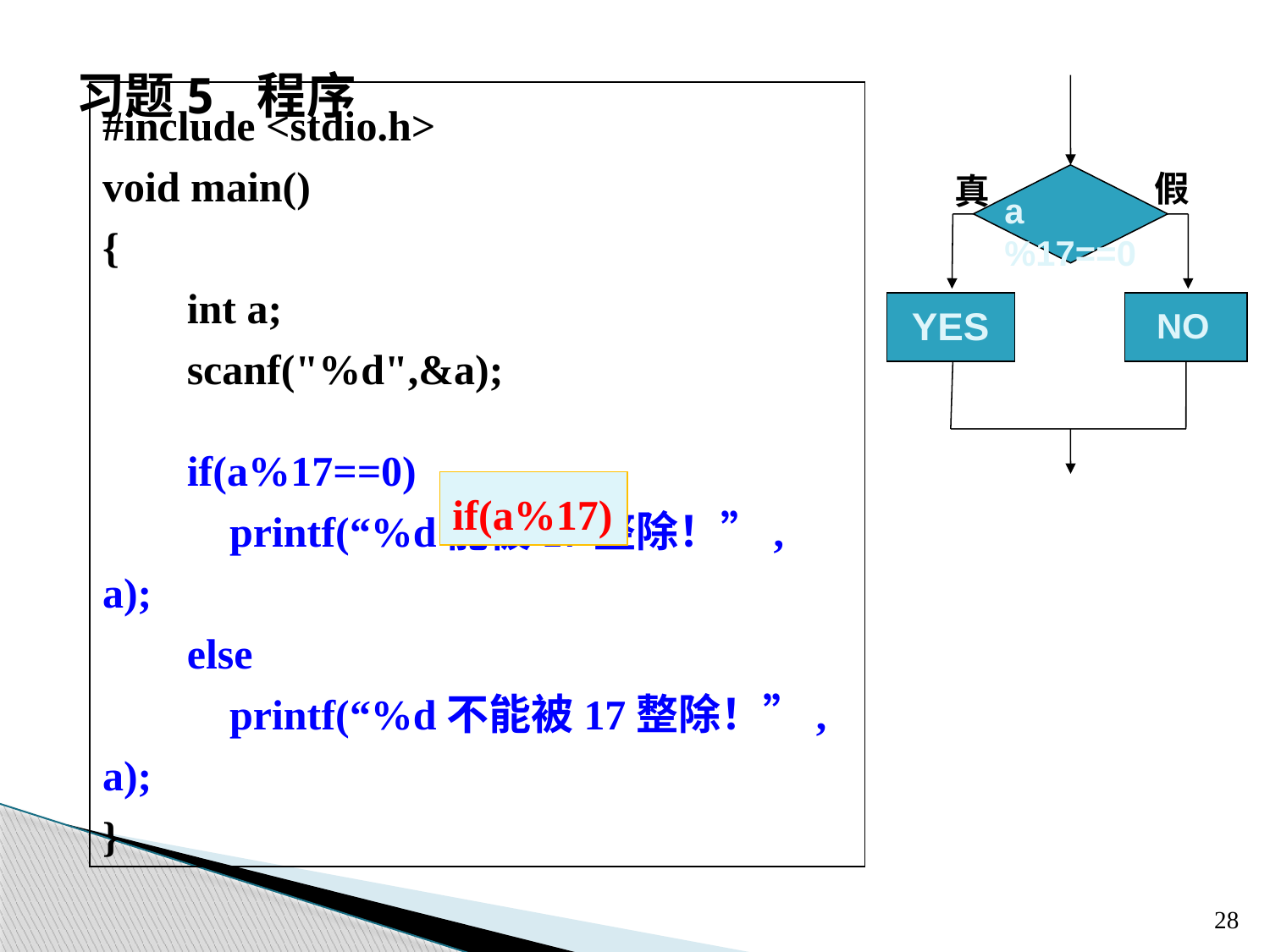

习题5 程序

假
真

a%17==0

YES
NO

#include <stdio.h>
void main()
{
        int a;
        scanf("%d",&a);
        if(a%17==0)
            printf(“%d能被17整除！”,  a);
        else
            printf(“%d不能被17整除！”,  a);
}
if(a%17)
28